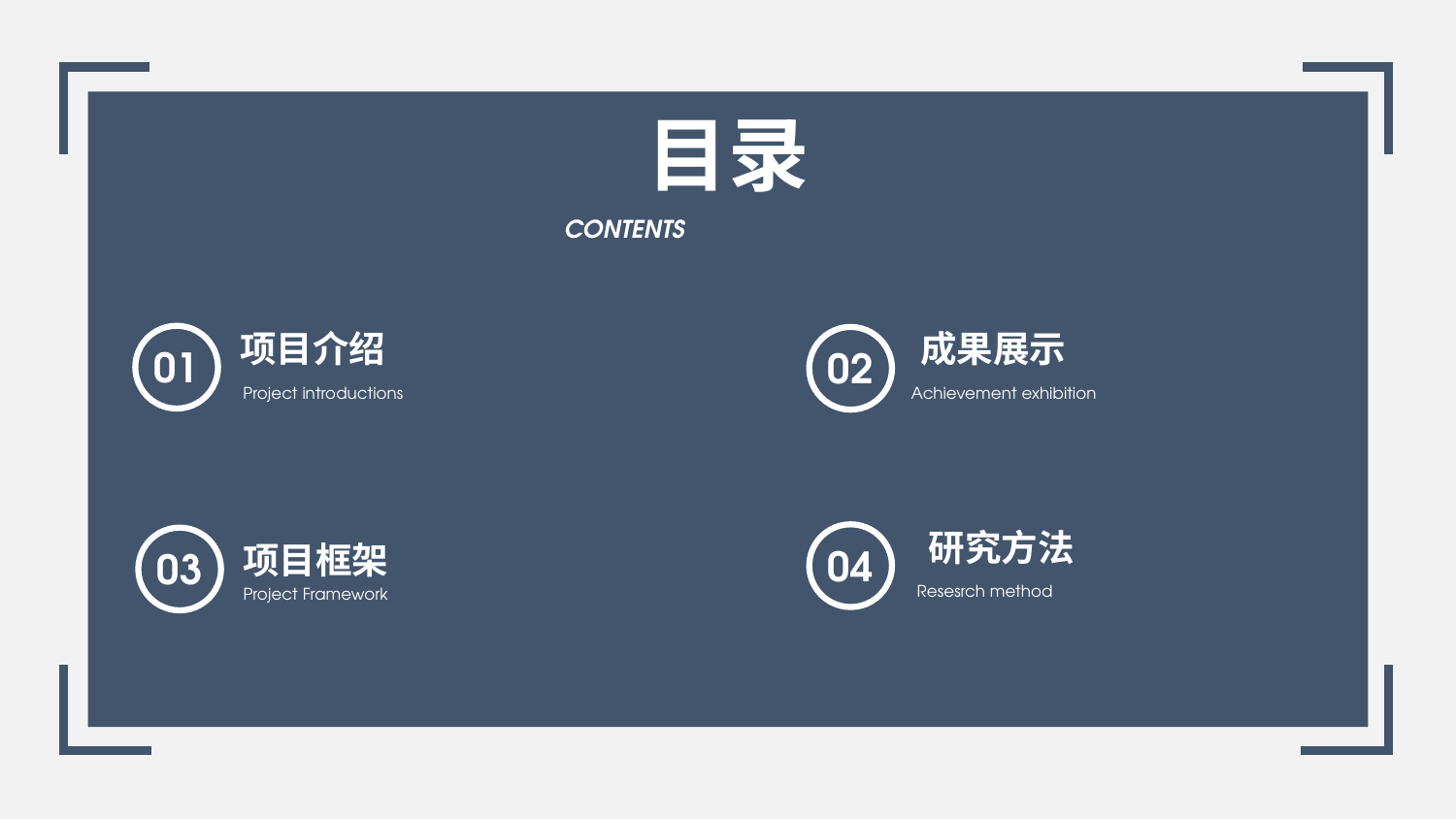

目录
CONTENTS
成果展示
项目介绍

01

02
Project introductions
Achievement exhibition
研究方法

04

03
项目框架
Resesrch method
Project Framework